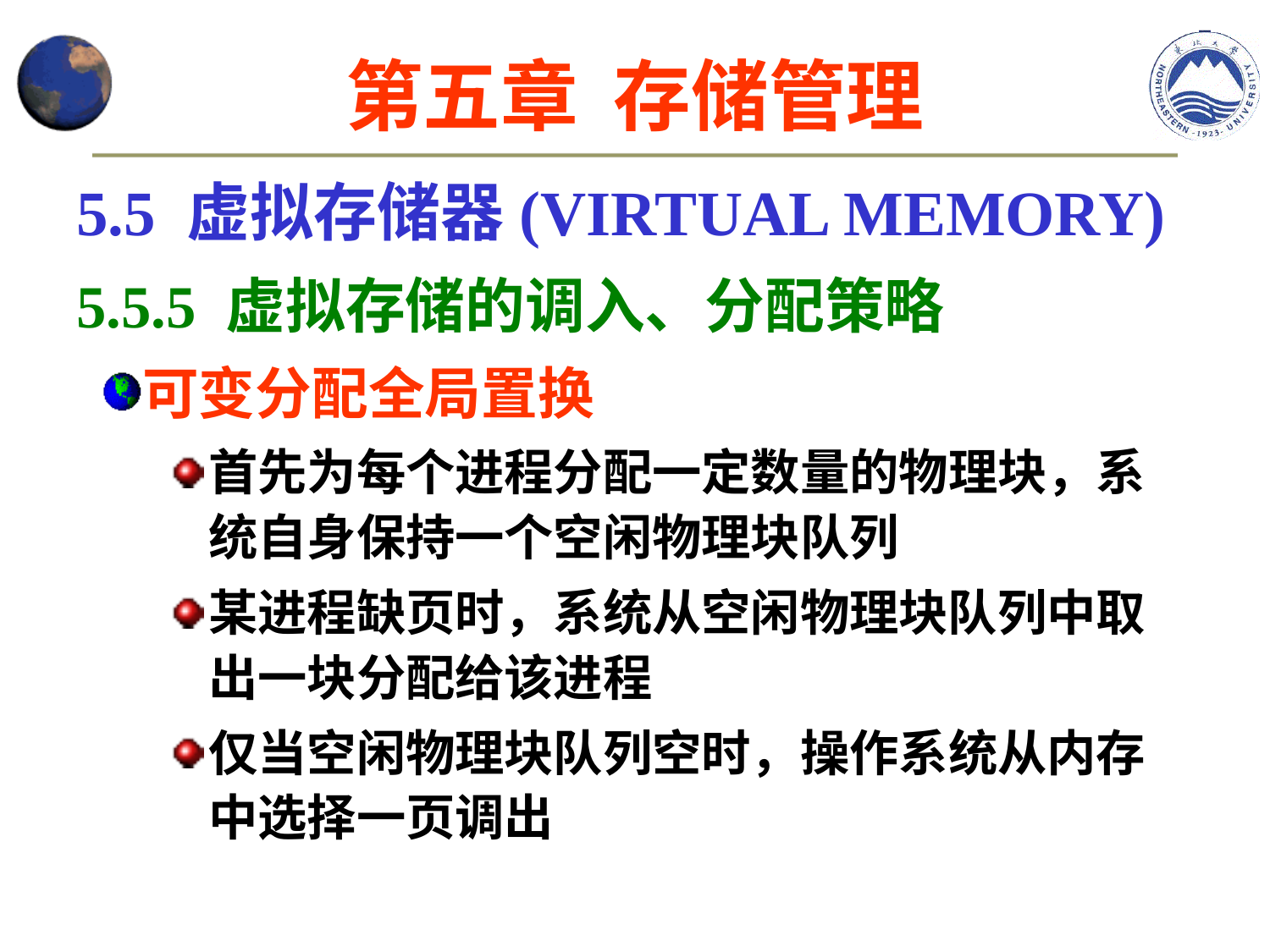

第五章  存储管理
5.5 虚拟存储器(VIRTUAL MEMORY)
5.5.5 虚拟存储的调入、分配策略
可变分配全局置换
首先为每个进程分配一定数量的物理块，系统自身保持一个空闲物理块队列
某进程缺页时，系统从空闲物理块队列中取出一块分配给该进程
仅当空闲物理块队列空时，操作系统从内存中选择一页调出